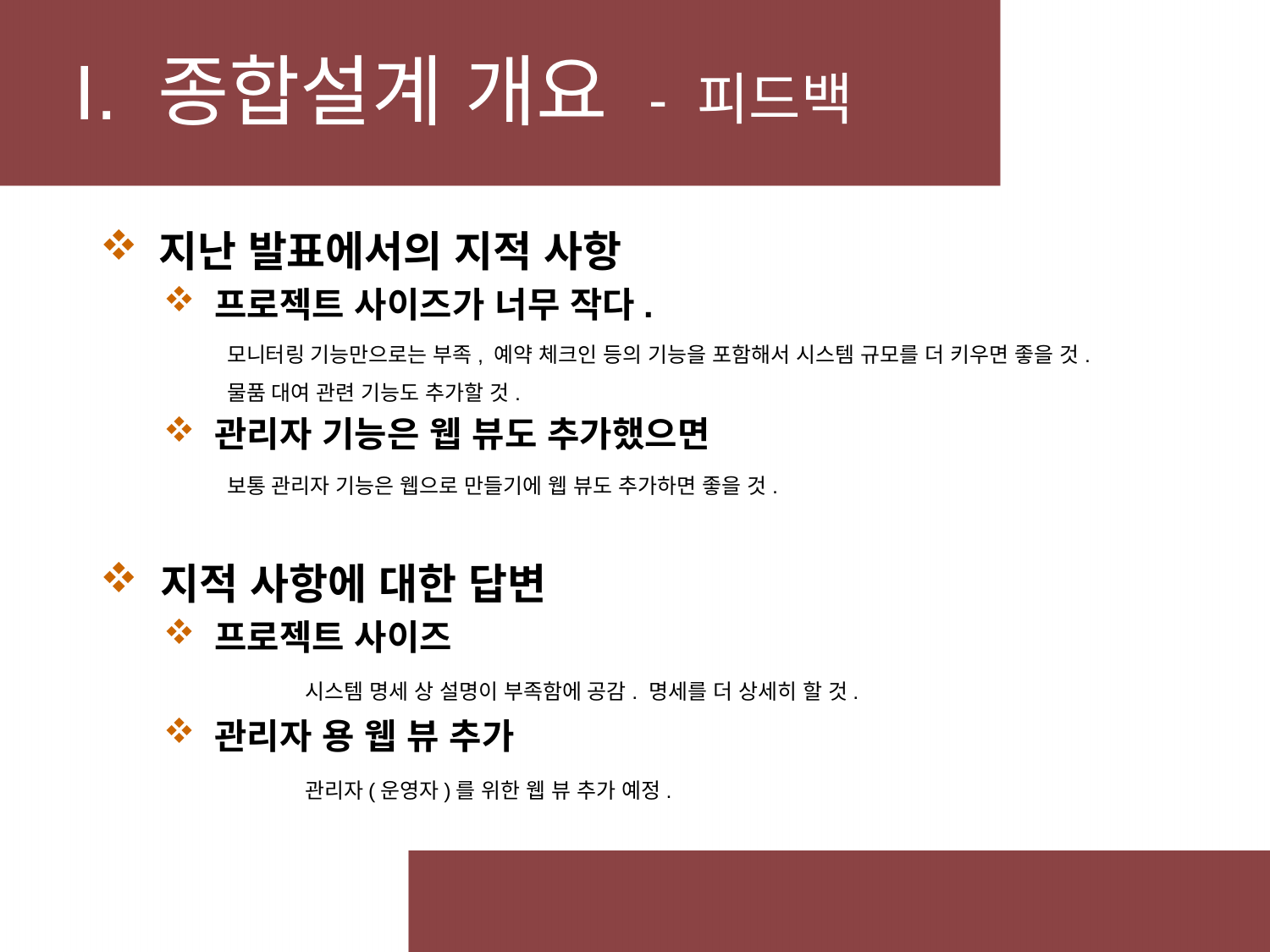

# I. 종합설계 개요 - 피드백
 지난 발표에서의 지적 사항
 프로젝트 사이즈가 너무 작다.
모니터링 기능만으로는 부족, 예약 체크인 등의 기능을 포함해서 시스템 규모를 더 키우면 좋을 것.
물품 대여 관련 기능도 추가할 것.
 관리자 기능은 웹 뷰도 추가했으면
보통 관리자 기능은 웹으로 만들기에 웹 뷰도 추가하면 좋을 것.
 지적 사항에 대한 답변
 프로젝트 사이즈
	 시스템 명세 상 설명이 부족함에 공감. 명세를 더 상세히 할 것.
 관리자 용 웹 뷰 추가
	 관리자(운영자)를 위한 웹 뷰 추가 예정.